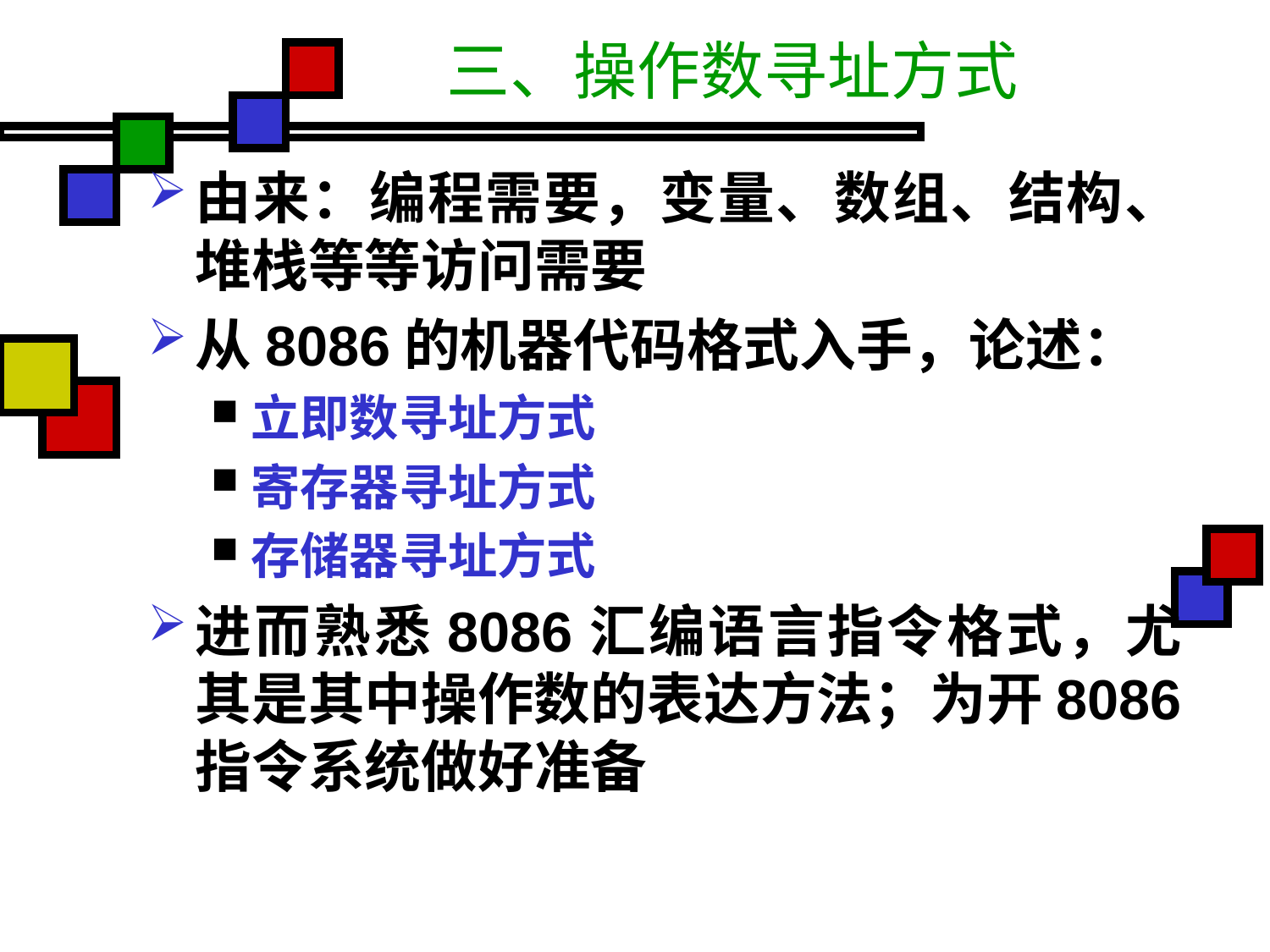

# 三、操作数寻址方式
由来：编程需要，变量、数组、结构、堆栈等等访问需要
从8086的机器代码格式入手，论述：
立即数寻址方式
寄存器寻址方式
存储器寻址方式
进而熟悉8086汇编语言指令格式，尤其是其中操作数的表达方法；为开8086指令系统做好准备